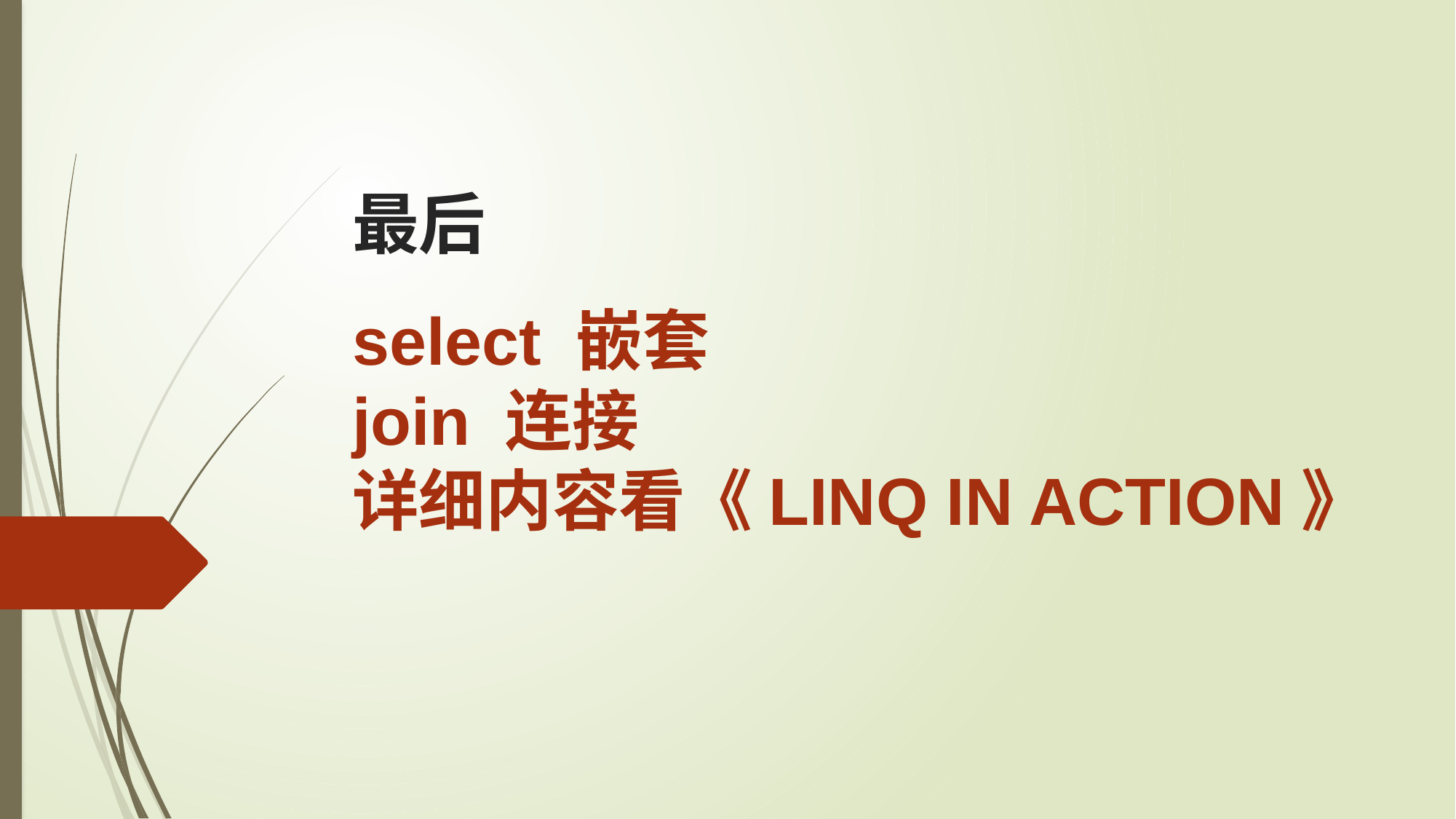

最后

select 嵌套
join 连接
详细内容看《LINQ IN ACTION》